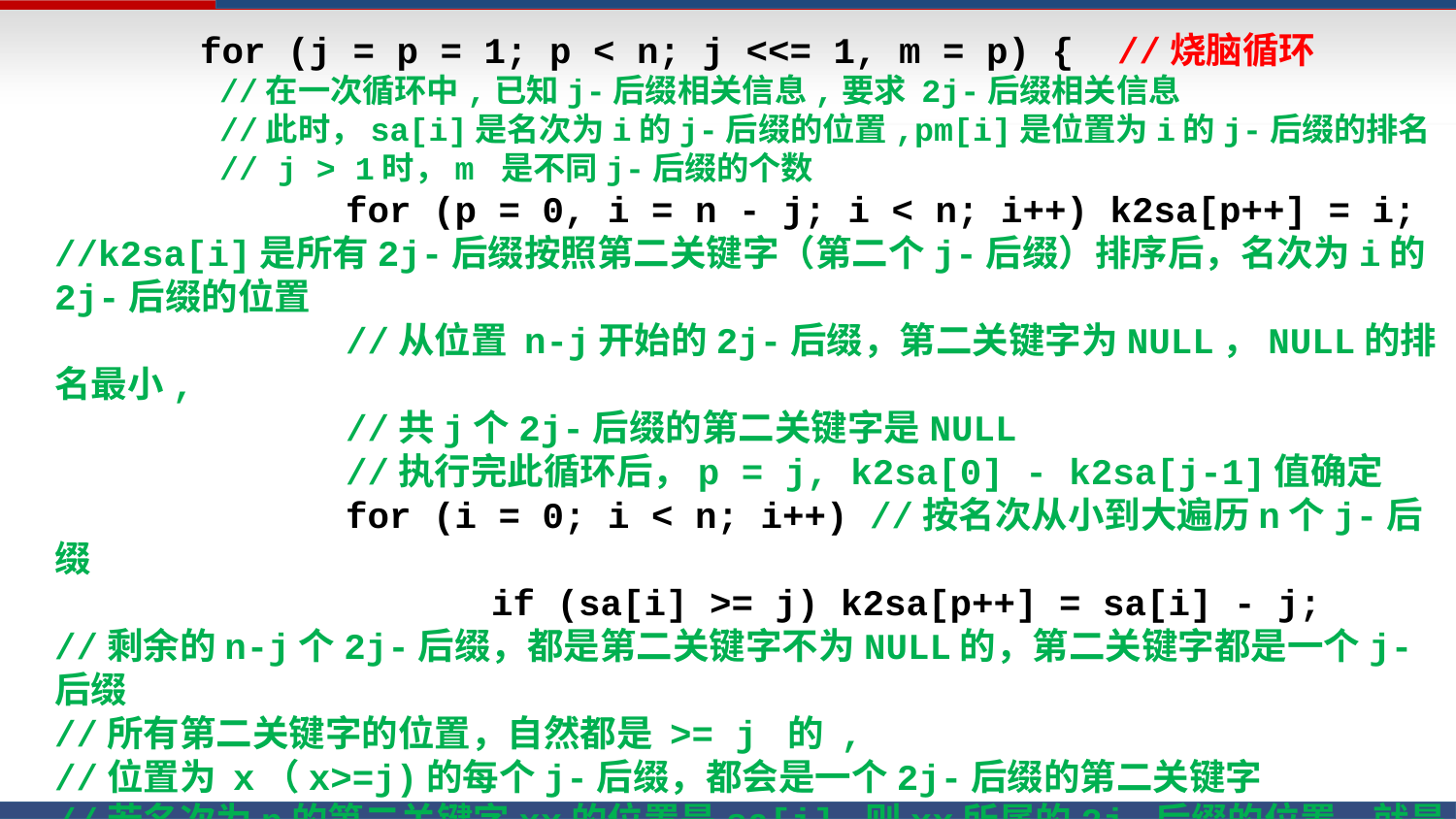

for (j = p = 1; p < n; j <<= 1, m = p) {  //烧脑循环
	 //在一次循环中,已知j-后缀相关信息,要求 2j-后缀相关信息
	 //此时，sa[i]是名次为i的j-后缀的位置,pm[i]是位置为i的j-后缀的排名
 	 // j > 1时，m 是不同j-后缀的个数
		for (p = 0, i = n - j; i < n; i++) k2sa[p++] = i;
//k2sa[i]是所有2j-后缀按照第二关键字（第二个j-后缀）排序后，名次为i的 2j-后缀的位置
		//从位置 n-j开始的2j-后缀，第二关键字为NULL，NULL的排名最小,
		//共j个2j-后缀的第二关键字是NULL
		//执行完此循环后，p = j, k2sa[0] - k2sa[j-1]值确定
		for (i = 0; i < n; i++) //按名次从小到大遍历n个j-后缀
			if (sa[i] >= j) k2sa[p++] = sa[i] - j;
//剩余的n-j个2j-后缀，都是第二关键字不为NULL的，第二关键字都是一个j-后缀
//所有第二关键字的位置，自然都是 >= j 的 ,
//位置为 x（x>=j)的每个j-后缀，都会是一个2j-后缀的第二关键字
//若名次为p的第二关键字xx的位置是sa[i],则xx所属的2j-后缀的位置，就是   sa[i] - j;执行完此循环，p = n